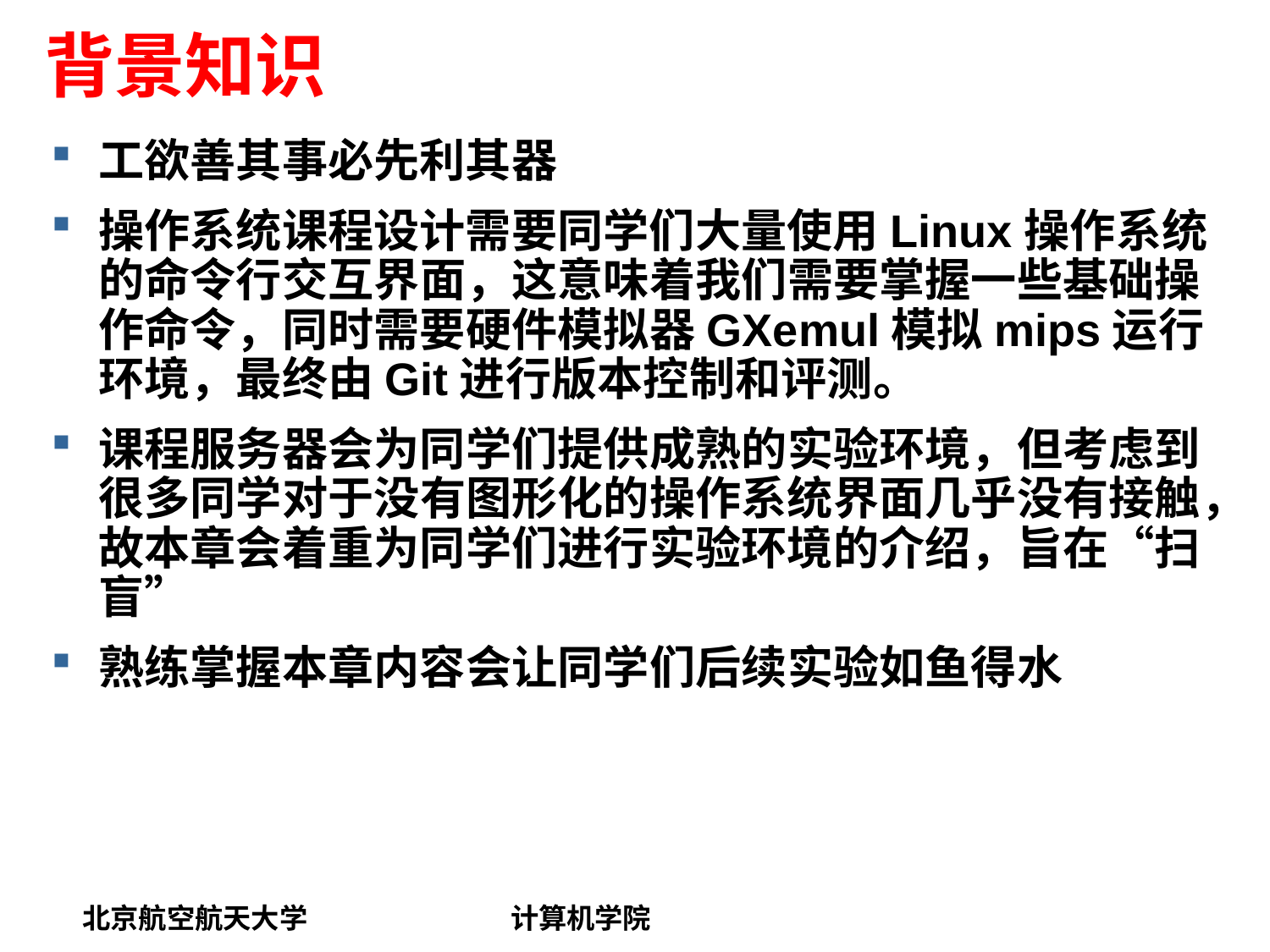

背景知识
工欲善其事必先利其器
操作系统课程设计需要同学们大量使用Linux操作系统的命令行交互界面，这意味着我们需要掌握一些基础操作命令，同时需要硬件模拟器GXemul模拟mips运行环境，最终由Git进行版本控制和评测。
课程服务器会为同学们提供成熟的实验环境，但考虑到很多同学对于没有图形化的操作系统界面几乎没有接触，故本章会着重为同学们进行实验环境的介绍，旨在“扫盲”
熟练掌握本章内容会让同学们后续实验如鱼得水